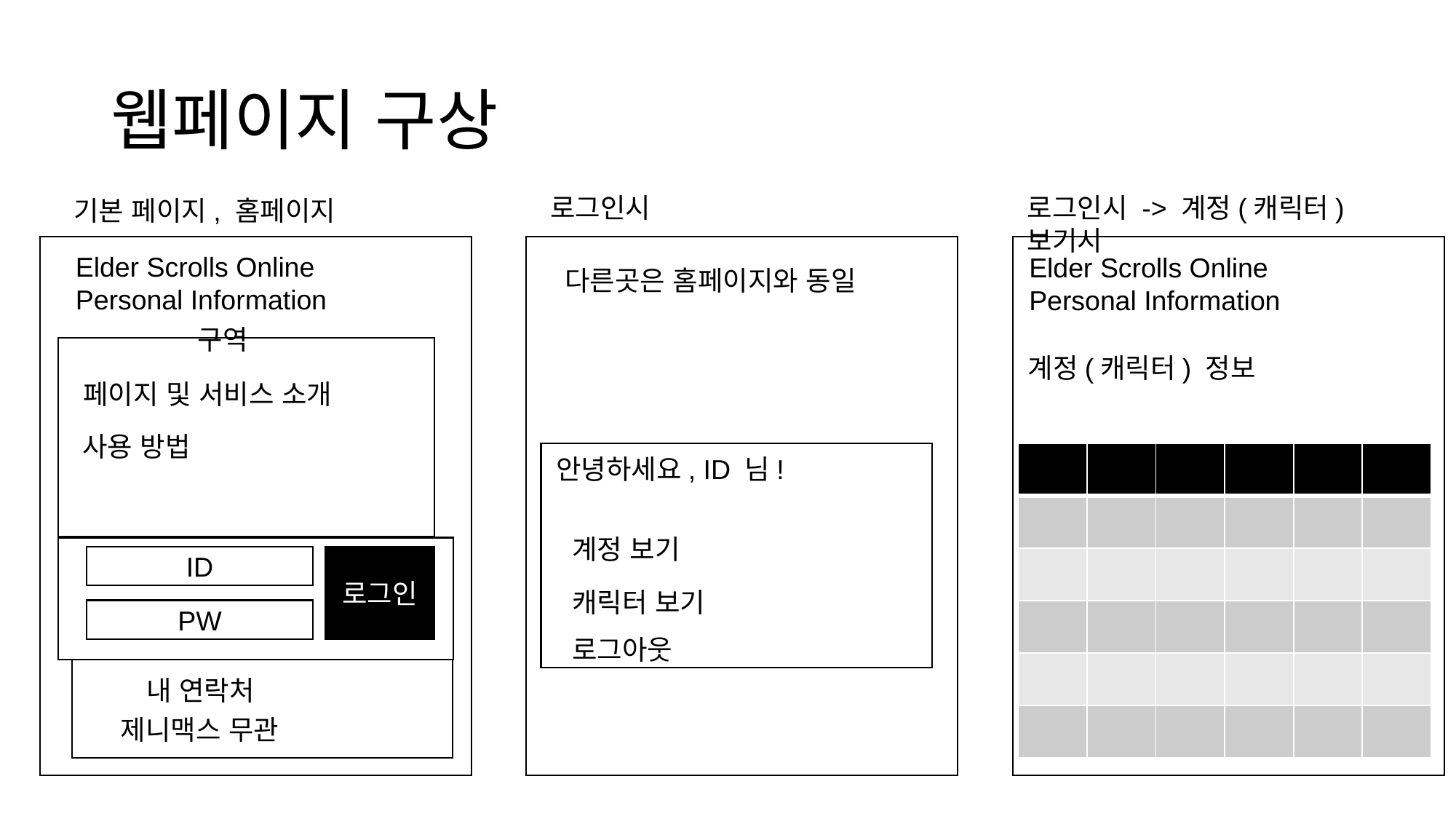

# 웹페이지 구상
로그인시
로그인시 -> 계정(캐릭터) 보기시
기본 페이지, 홈페이지

Elder Scrolls Online Personal Information
Elder Scrolls Online Personal Information
다른곳은 홈페이지와 동일
구역

계정(캐릭터) 정보
페이지 및 서비스 소개
사용 방법

|  |  |  |  |  |  |
| --- | --- | --- | --- | --- | --- |
|  |  |  |  |  |  |
|  |  |  |  |  |  |
|  |  |  |  |  |  |
|  |  |  |  |  |  |
|  |  |  |  |  |  |
안녕하세요, ID 님!
계정 보기

ID
로그인
캐릭터 보기
PW
로그아웃

내 연락처
제니맥스 무관